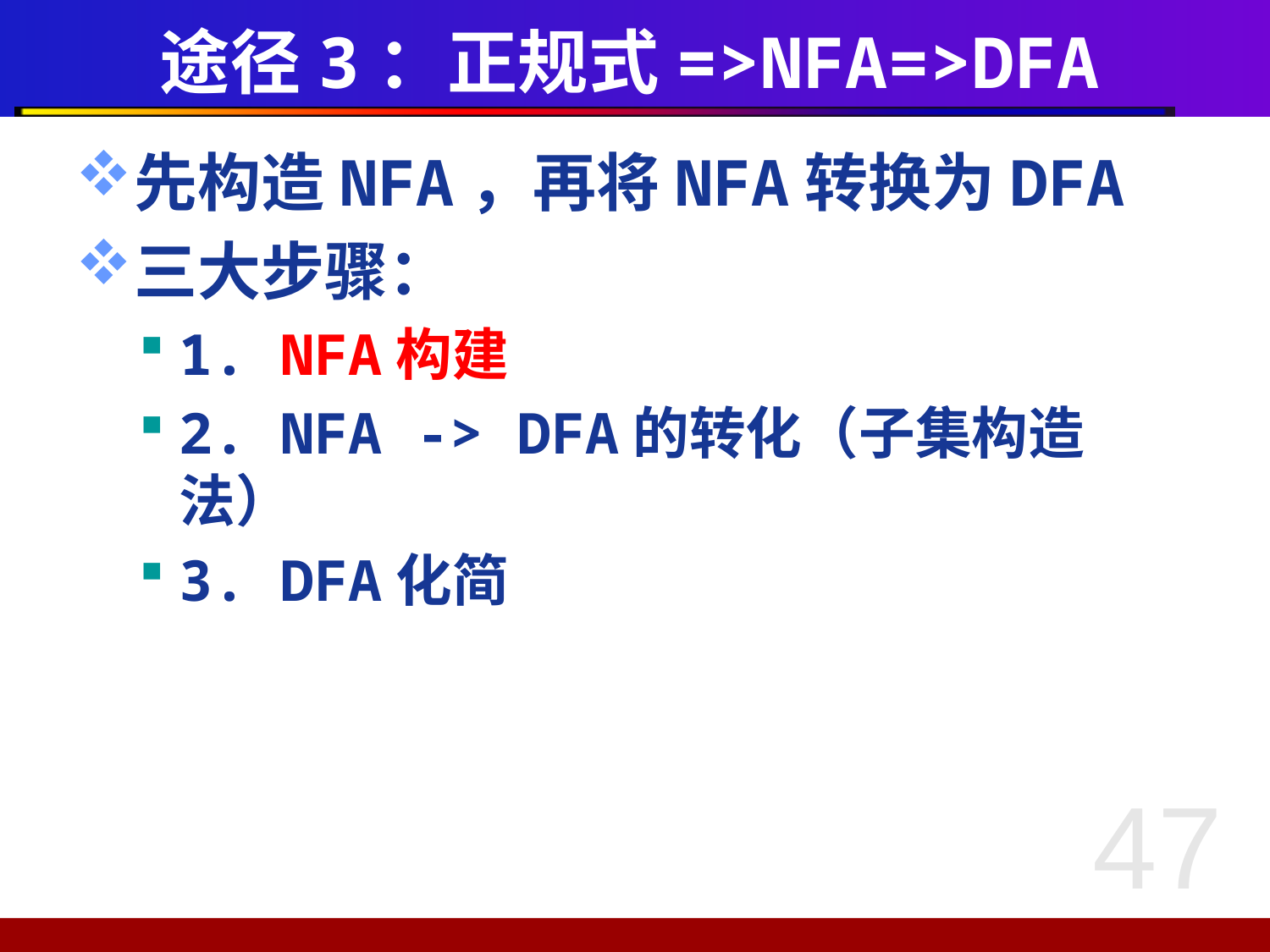

# 途径3：正规式=>NFA=>DFA
先构造NFA，再将NFA转换为DFA
三大步骤：
1. NFA构建
2. NFA -> DFA的转化（子集构造法）
3. DFA化简
47